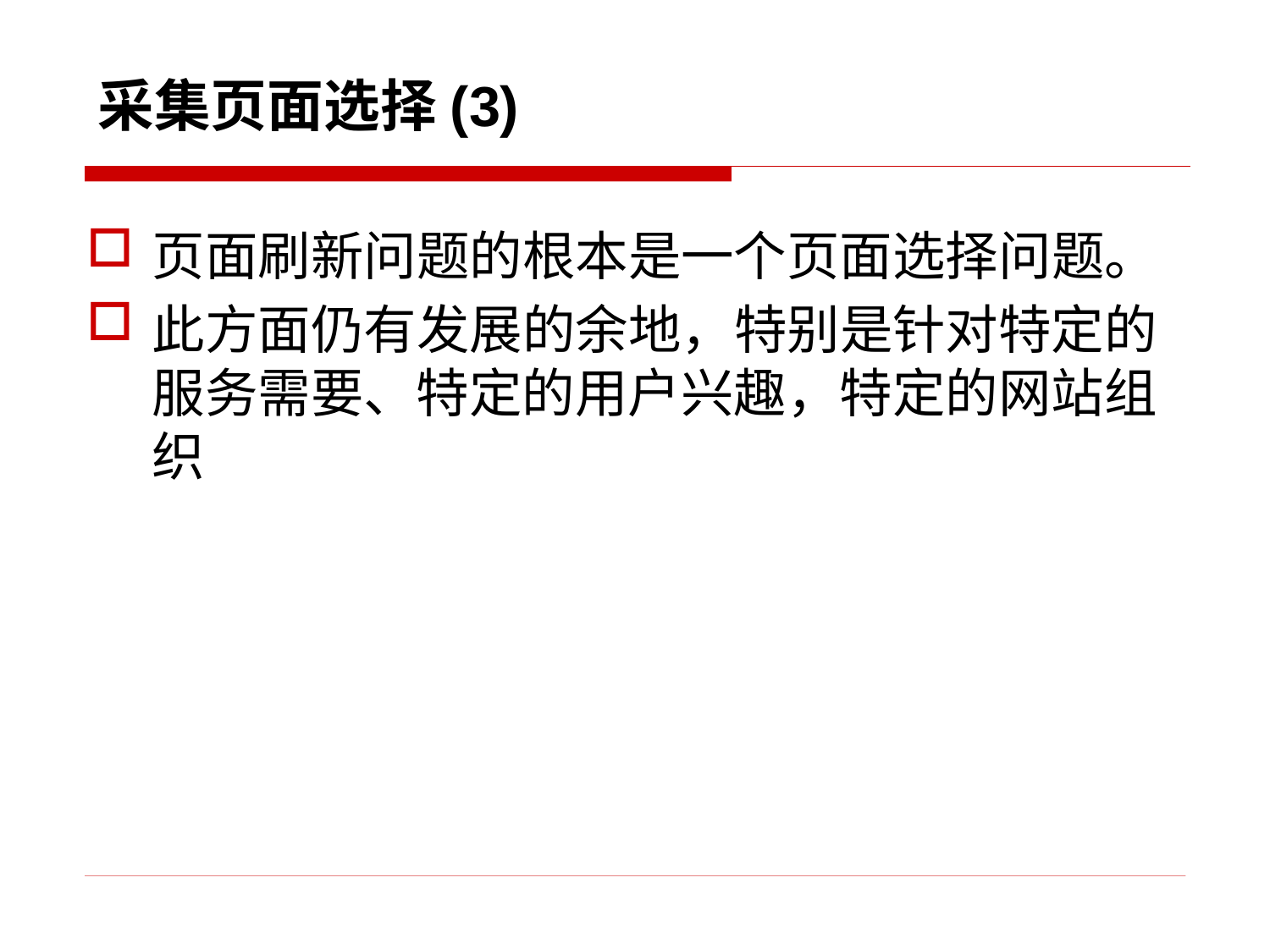

# 采集页面选择(3)
页面刷新问题的根本是一个页面选择问题。
此方面仍有发展的余地，特别是针对特定的服务需要、特定的用户兴趣，特定的网站组织

50